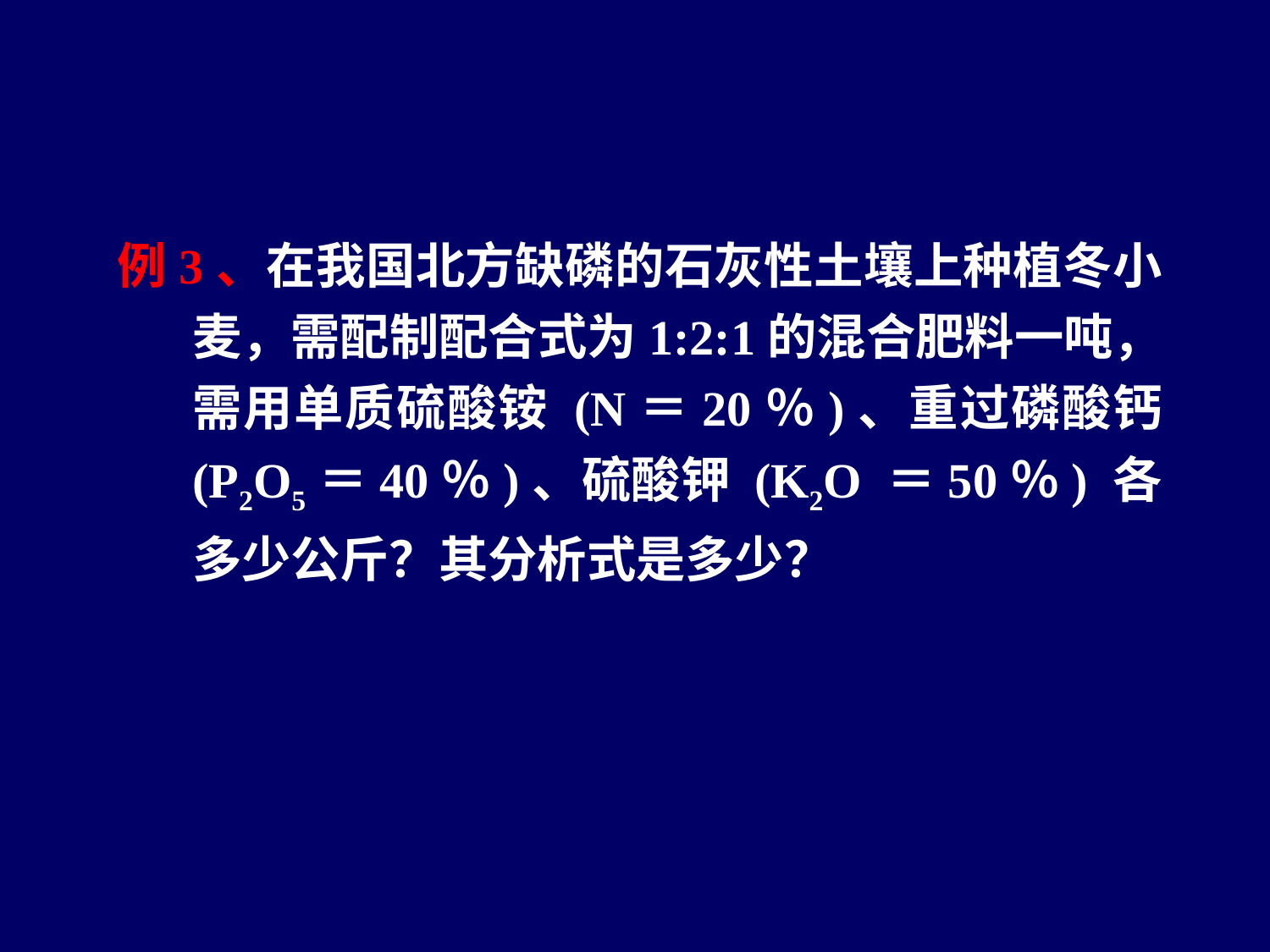

例3、在我国北方缺磷的石灰性土壤上种植冬小麦，需配制配合式为1:2:1的混合肥料一吨，需用单质硫酸铵 (N＝20％)、重过磷酸钙 (P2O5＝40％)、硫酸钾 (K2O ＝50％) 各多少公斤？其分析式是多少？